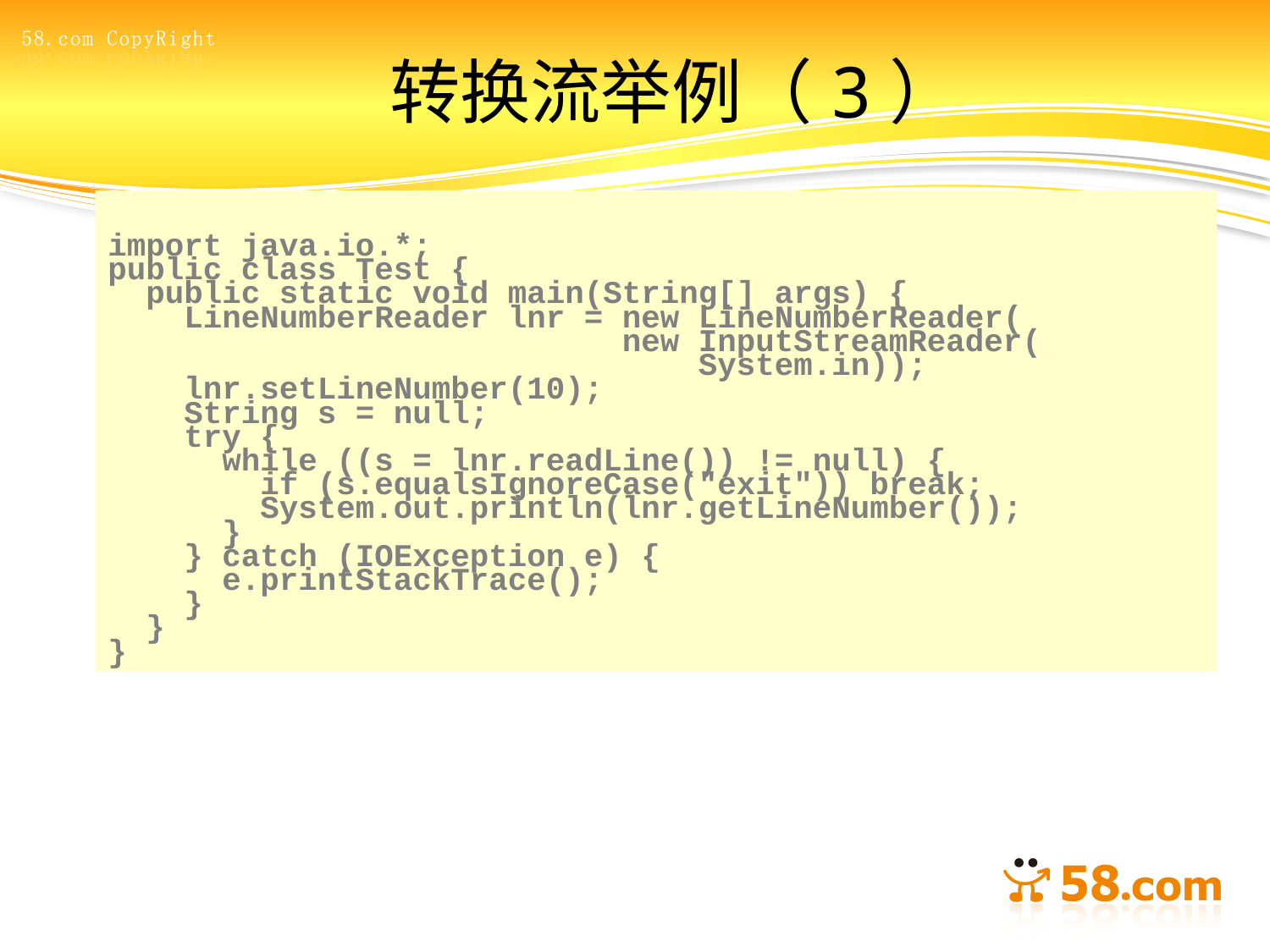

# 转换流举例（3）

import java.io.*;
public class Test {
  public static void main(String[] args) {
    LineNumberReader lnr = new LineNumberReader(
                           new InputStreamReader(
                               System.in));
    lnr.setLineNumber(10);
    String s = null;
    try {
      while ((s = lnr.readLine()) != null) {
        if (s.equalsIgnoreCase("exit")) break;
        System.out.println(lnr.getLineNumber());
      }
    } catch (IOException e) {
      e.printStackTrace();
    }
  }
}